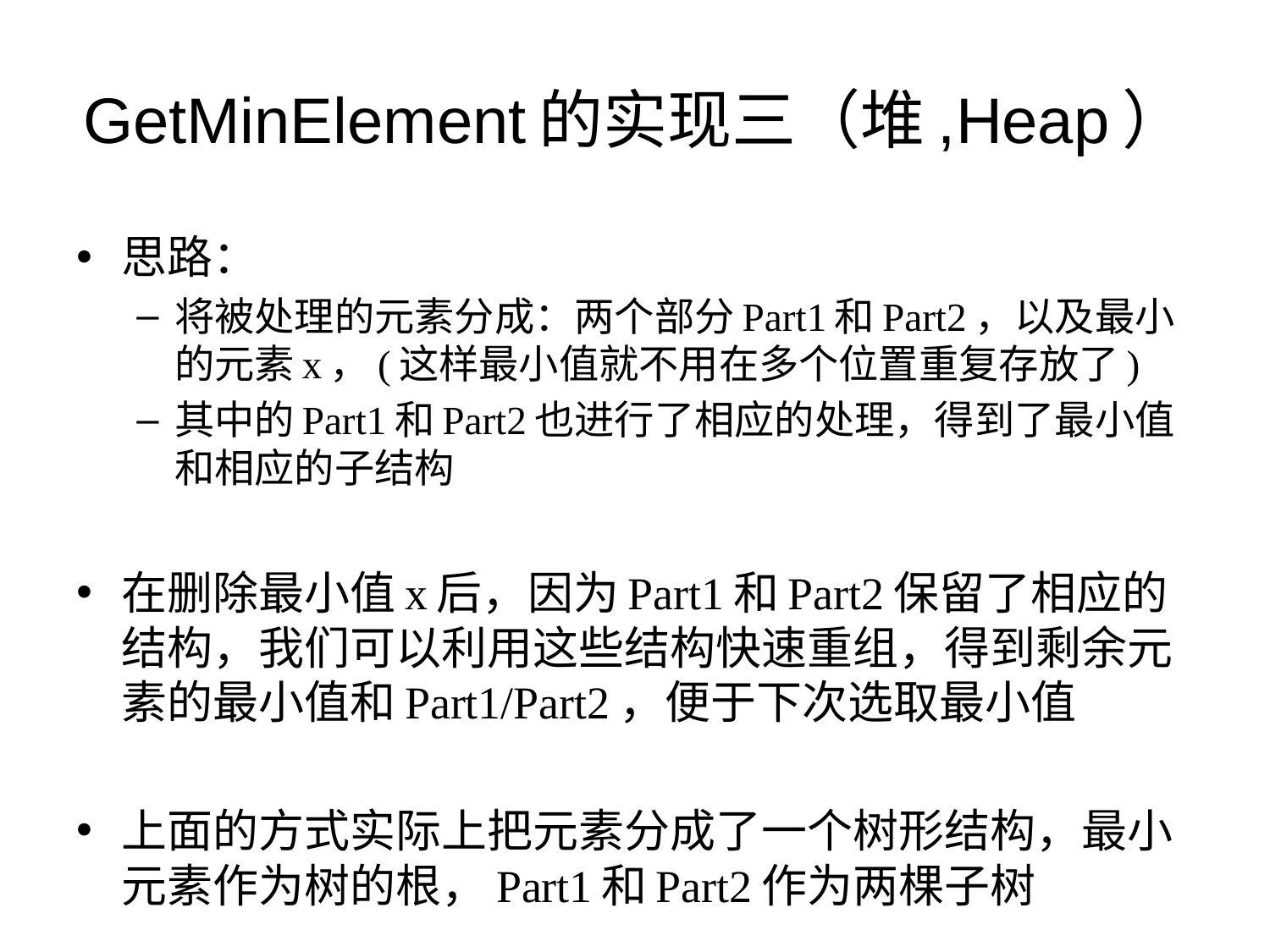

# GetMinElement的实现三（堆,Heap）
思路：
将被处理的元素分成：两个部分Part1和Part2，以及最小的元素x，(这样最小值就不用在多个位置重复存放了)
其中的Part1和Part2也进行了相应的处理，得到了最小值和相应的子结构

在删除最小值x后，因为Part1和Part2保留了相应的结构，我们可以利用这些结构快速重组，得到剩余元素的最小值和Part1/Part2，便于下次选取最小值

上面的方式实际上把元素分成了一个树形结构，最小元素作为树的根，Part1和Part2作为两棵子树